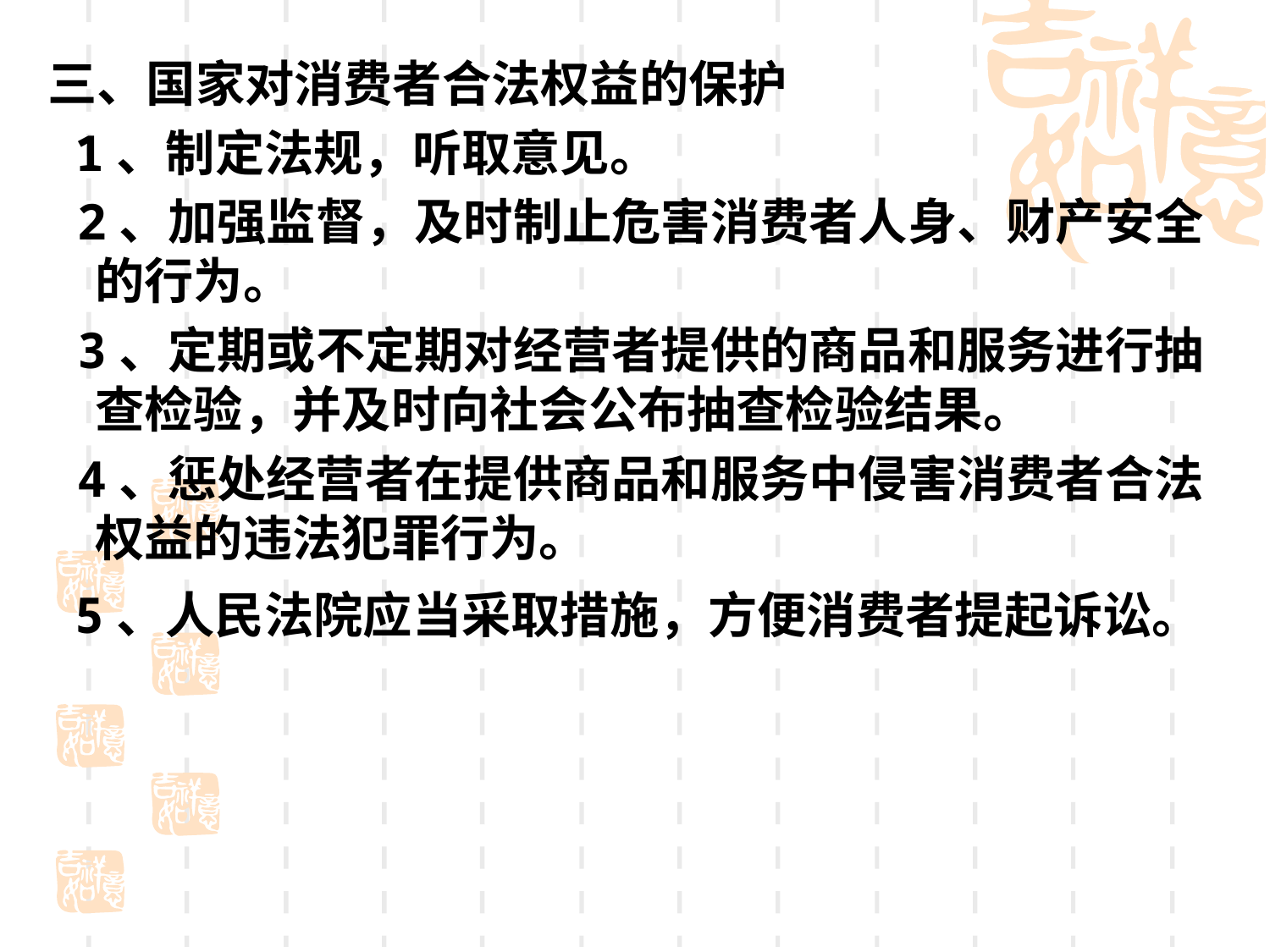

#
三、国家对消费者合法权益的保护
  1、制定法规，听取意见。
 2、加强监督，及时制止危害消费者人身、财产安全的行为。
 3、定期或不定期对经营者提供的商品和服务进行抽查检验，并及时向社会公布抽查检验结果。
 4、惩处经营者在提供商品和服务中侵害消费者合法权益的违法犯罪行为。
  5、人民法院应当采取措施，方便消费者提起诉讼。